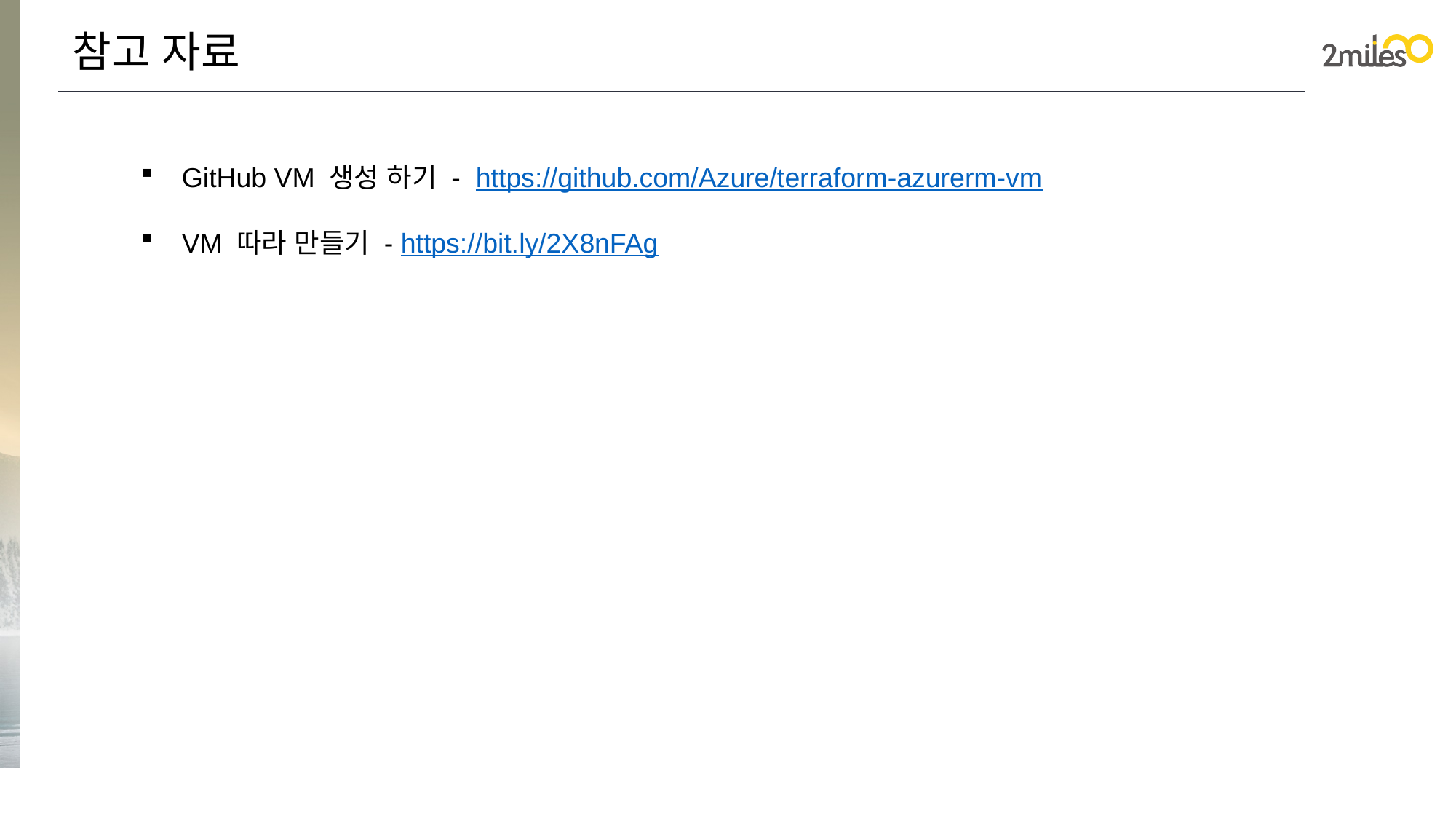

참고 자료
GitHub VM 생성 하기 -  https://github.com/Azure/terraform-azurerm-vm

VM 따라 만들기 - https://bit.ly/2X8nFAg